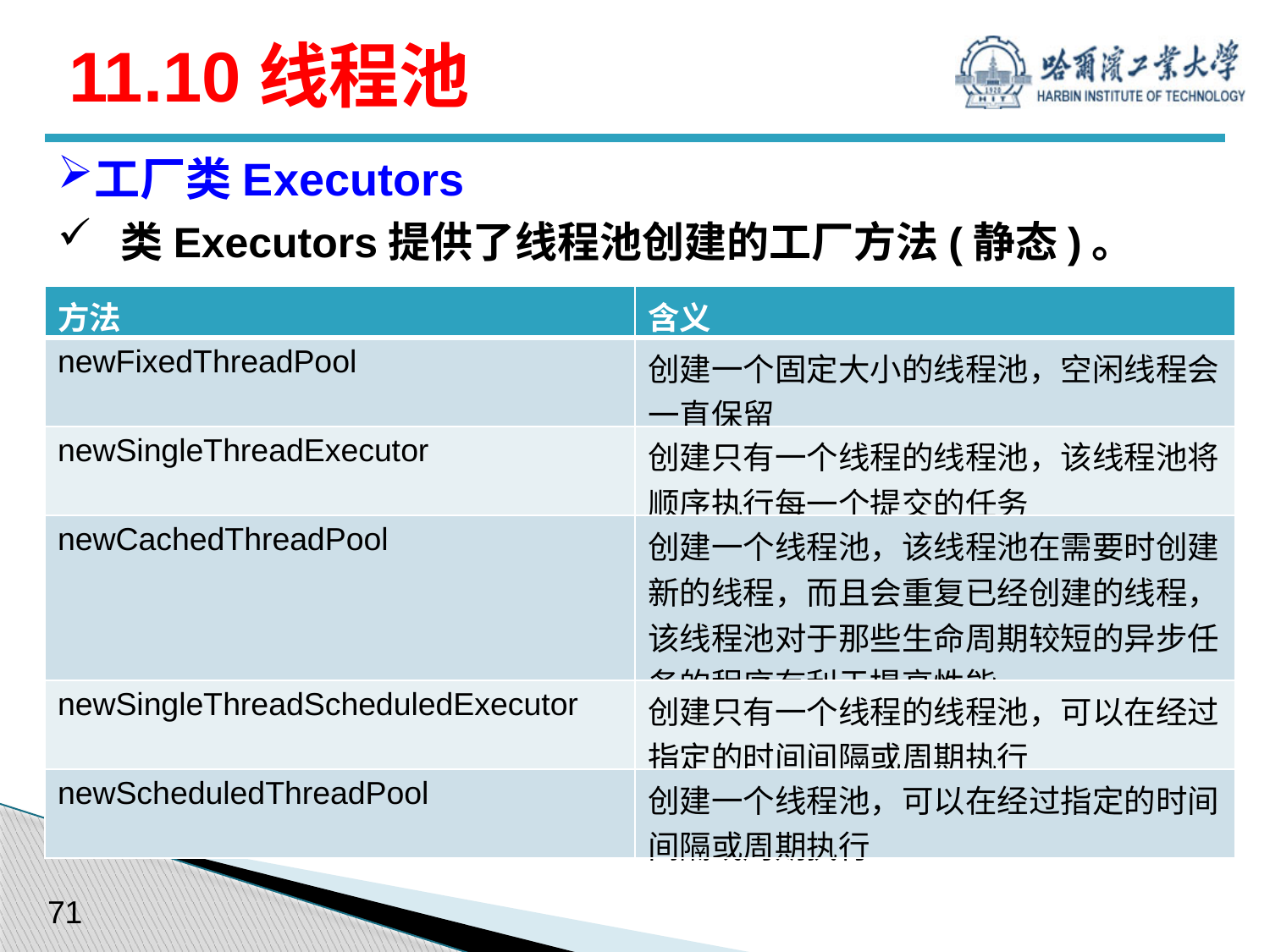

# 11.10线程池
工厂类Executors
类Executors提供了线程池创建的工厂方法(静态)。
| 方法 | 含义 |
| --- | --- |
| newFixedThreadPool | 创建一个固定大小的线程池，空闲线程会一直保留 |
| newSingleThreadExecutor | 创建只有一个线程的线程池，该线程池将顺序执行每一个提交的任务 |
| newCachedThreadPool | 创建一个线程池，该线程池在需要时创建新的线程，而且会重复已经创建的线程，该线程池对于那些生命周期较短的异步任务的程序有利于提高性能 |
| newSingleThreadScheduledExecutor | 创建只有一个线程的线程池，可以在经过指定的时间间隔或周期执行 |
| newScheduledThreadPool | 创建一个线程池，可以在经过指定的时间间隔或周期执行 |